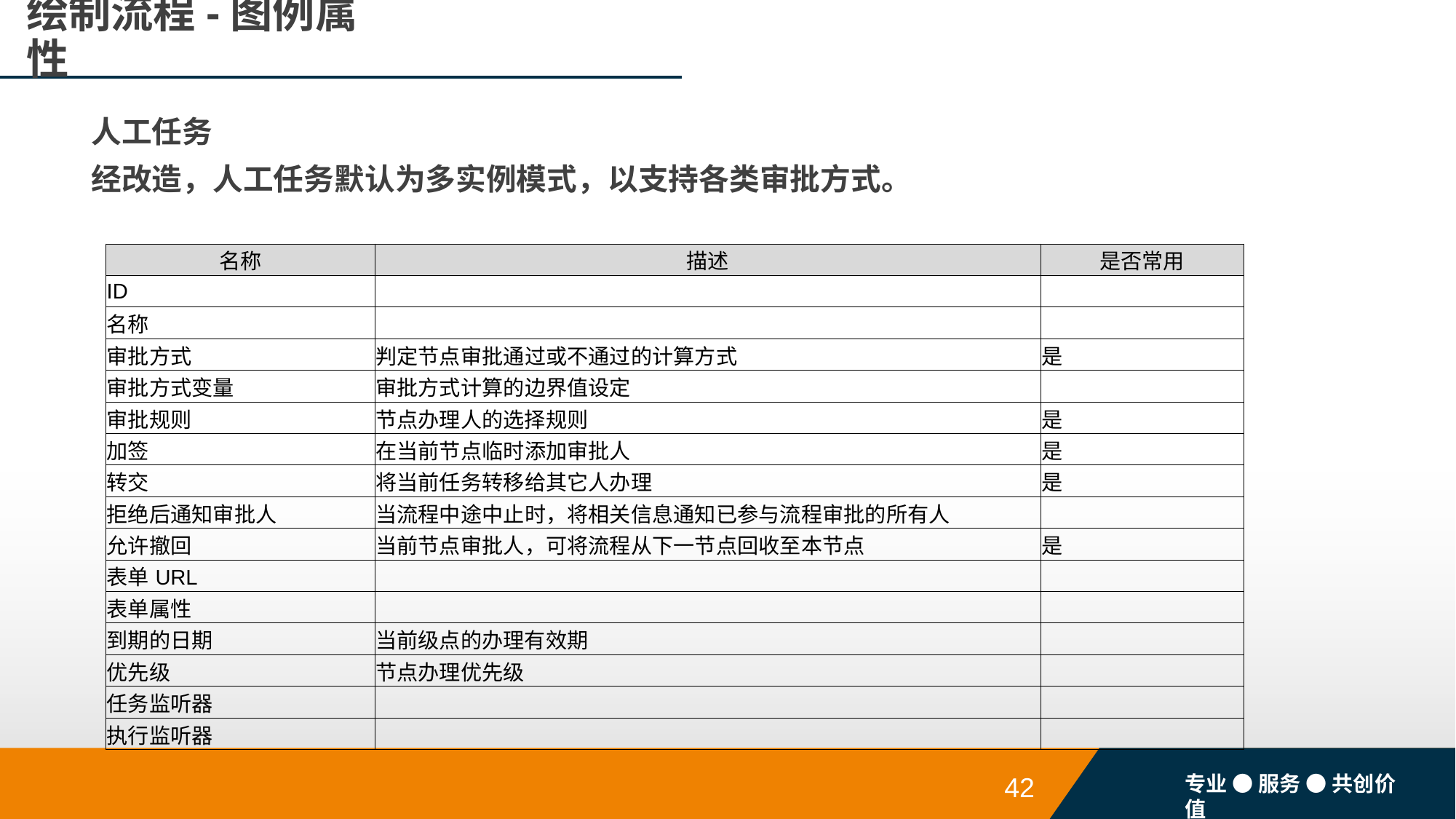

# 绘制流程-图例属性
人工任务
经改造，人工任务默认为多实例模式，以支持各类审批方式。
| 名称 | 描述 | 是否常用 |
| --- | --- | --- |
| ID |  |  |
| 名称 |  |  |
| 审批方式 | 判定节点审批通过或不通过的计算方式 | 是 |
| 审批方式变量 | 审批方式计算的边界值设定 |  |
| 审批规则 | 节点办理人的选择规则 | 是 |
| 加签 | 在当前节点临时添加审批人 | 是 |
| 转交 | 将当前任务转移给其它人办理 | 是 |
| 拒绝后通知审批人 | 当流程中途中止时，将相关信息通知已参与流程审批的所有人 |  |
| 允许撤回 | 当前节点审批人，可将流程从下一节点回收至本节点 | 是 |
| 表单URL |  |  |
| 表单属性 |  |  |
| 到期的日期 | 当前级点的办理有效期 |  |
| 优先级 | 节点办理优先级 |  |
| 任务监听器 |  |  |
| 执行监听器 |  |  |